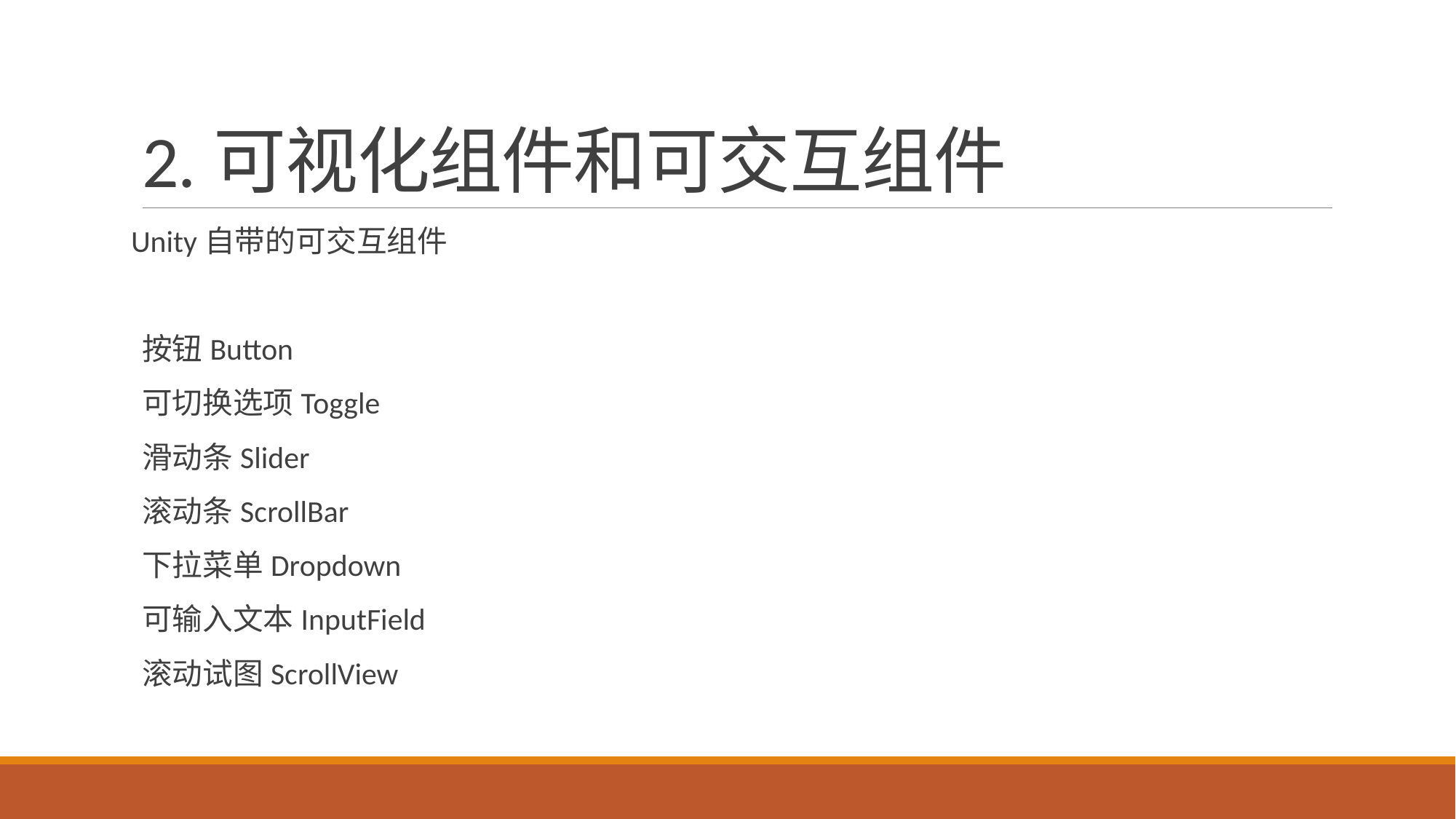

# 2.可视化组件和可交互组件
Unity自带的可交互组件

按钮Button
可切换选项Toggle
滑动条Slider
滚动条ScrollBar
下拉菜单Dropdown
可输入文本InputField
滚动试图ScrollView